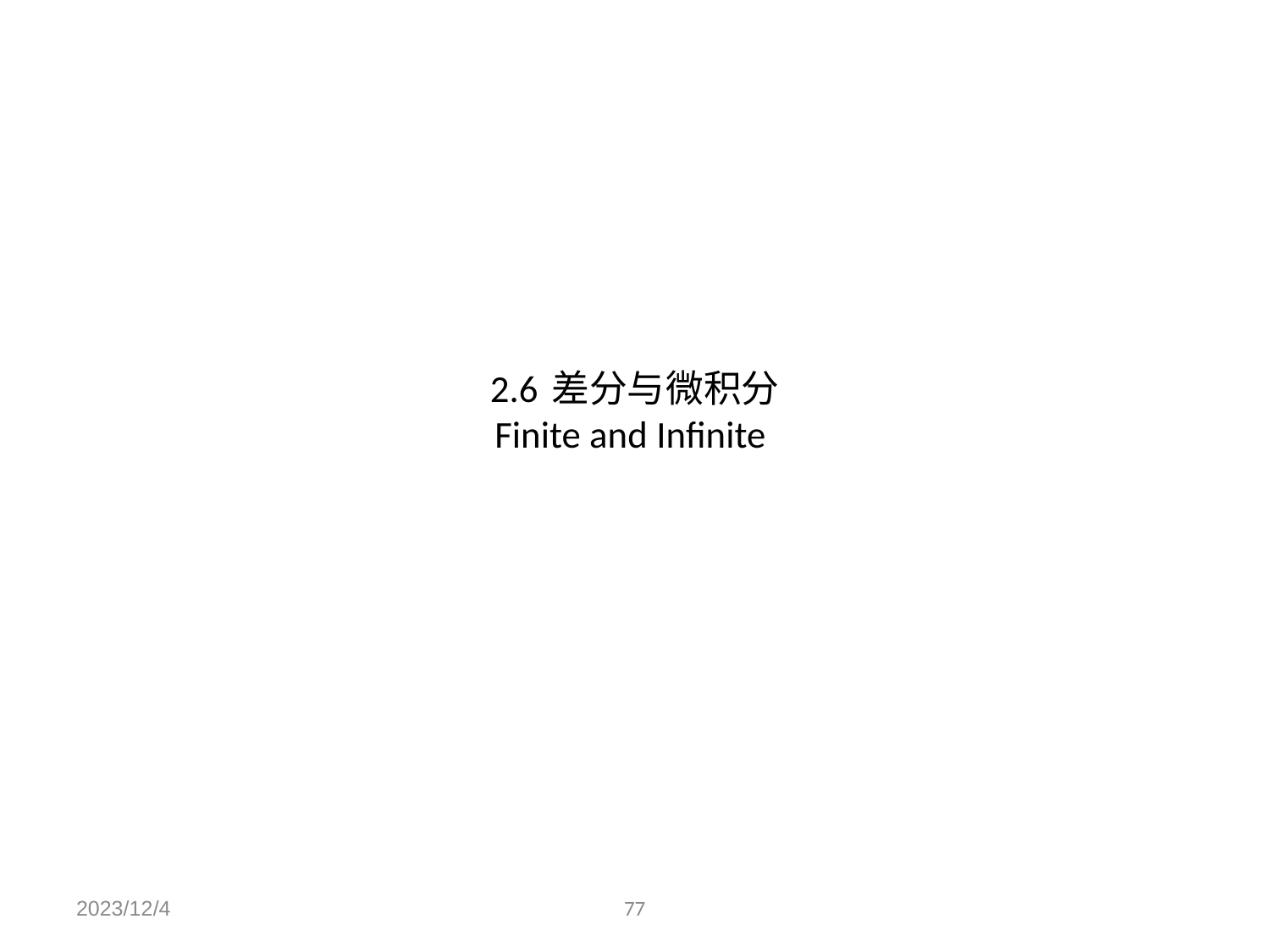

# 2.6 差分与微积分 Finite and Infinite

2023/12/4
77